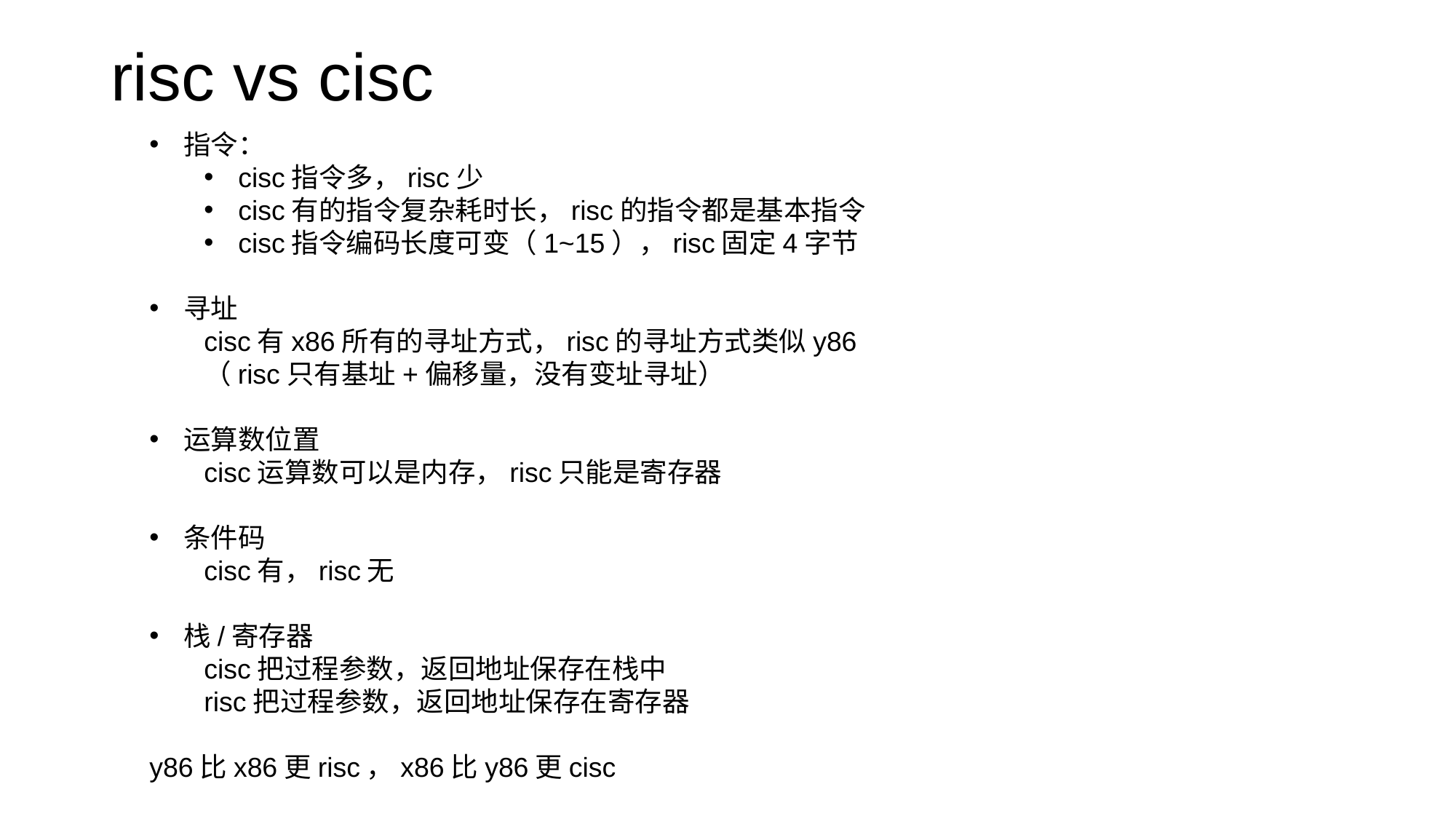

# risc vs cisc
指令：
cisc指令多，risc少
cisc有的指令复杂耗时长，risc的指令都是基本指令
cisc指令编码长度可变（1~15），risc固定4字节

寻址
cisc有x86所有的寻址方式，risc的寻址方式类似y86
（risc只有基址+偏移量，没有变址寻址）

运算数位置
cisc运算数可以是内存，risc只能是寄存器

条件码
cisc有，risc无

栈/寄存器
cisc把过程参数，返回地址保存在栈中
risc把过程参数，返回地址保存在寄存器

y86比x86更risc，x86比y86更cisc